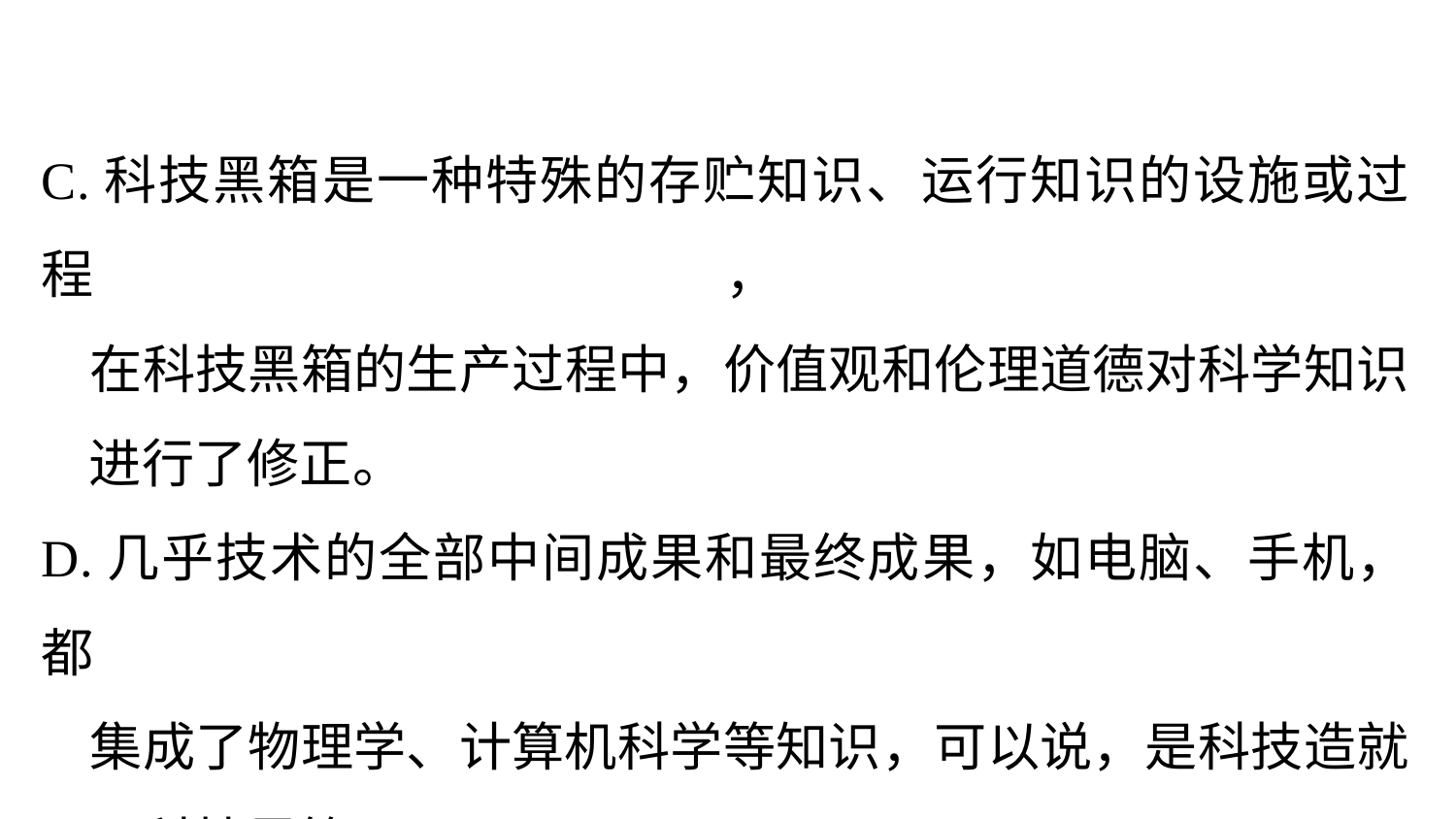

C.科技黑箱是一种特殊的存贮知识、运行知识的设施或过程，
    在科技黑箱的生产过程中，价值观和伦理道德对科学知识
    进行了修正。
D.几乎技术的全部中间成果和最终成果，如电脑、手机，都
    集成了物理学、计算机科学等知识，可以说，是科技造就
    了科技黑箱。